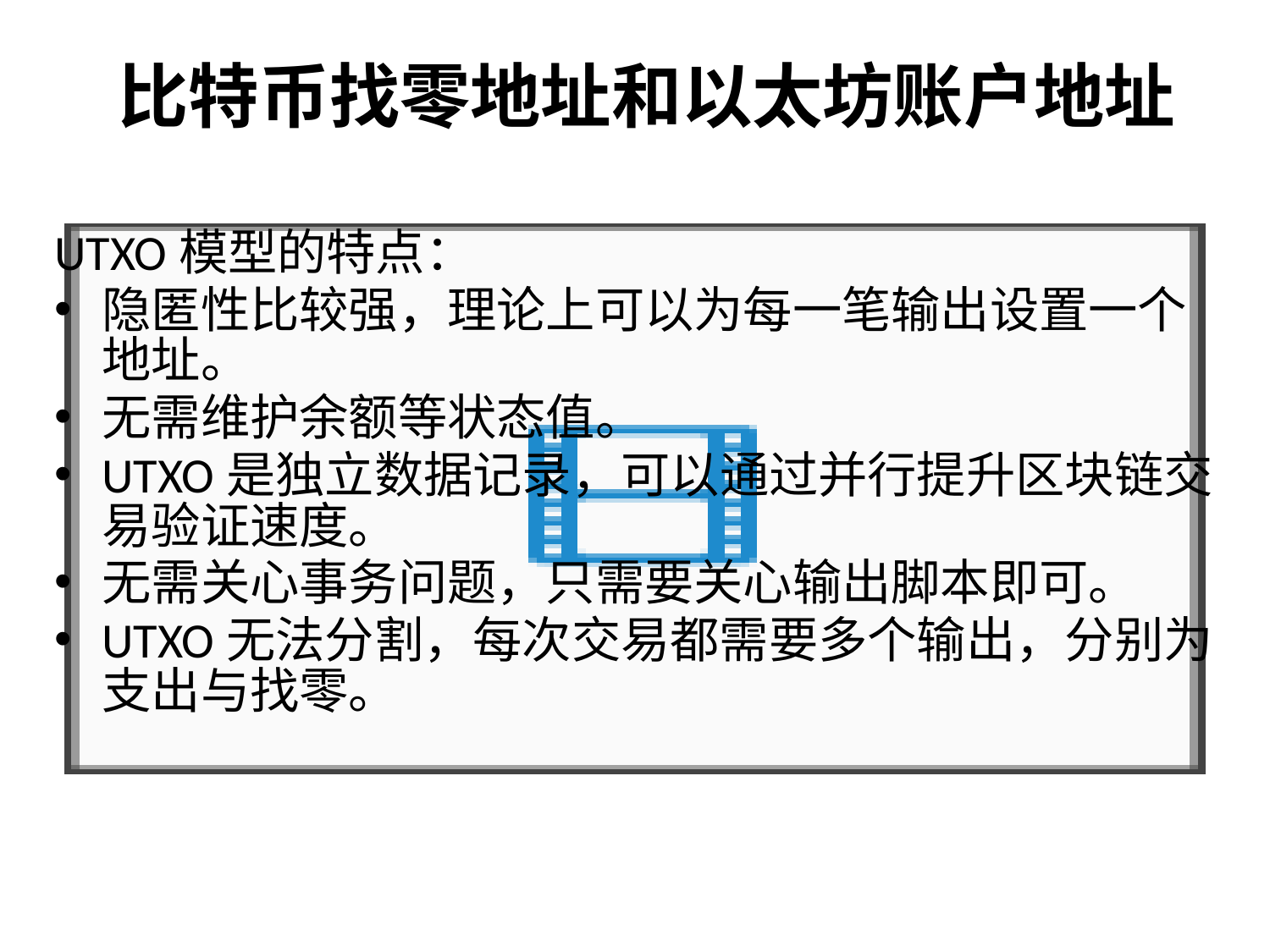

# 比特币找零地址和以太坊账户地址
UTXO模型的特点：
隐匿性比较强，理论上可以为每一笔输出设置一个地址。
无需维护余额等状态值。
UTXO是独立数据记录，可以通过并行提升区块链交易验证速度。
无需关心事务问题，只需要关心输出脚本即可。
UTXO无法分割，每次交易都需要多个输出，分别为支出与找零。